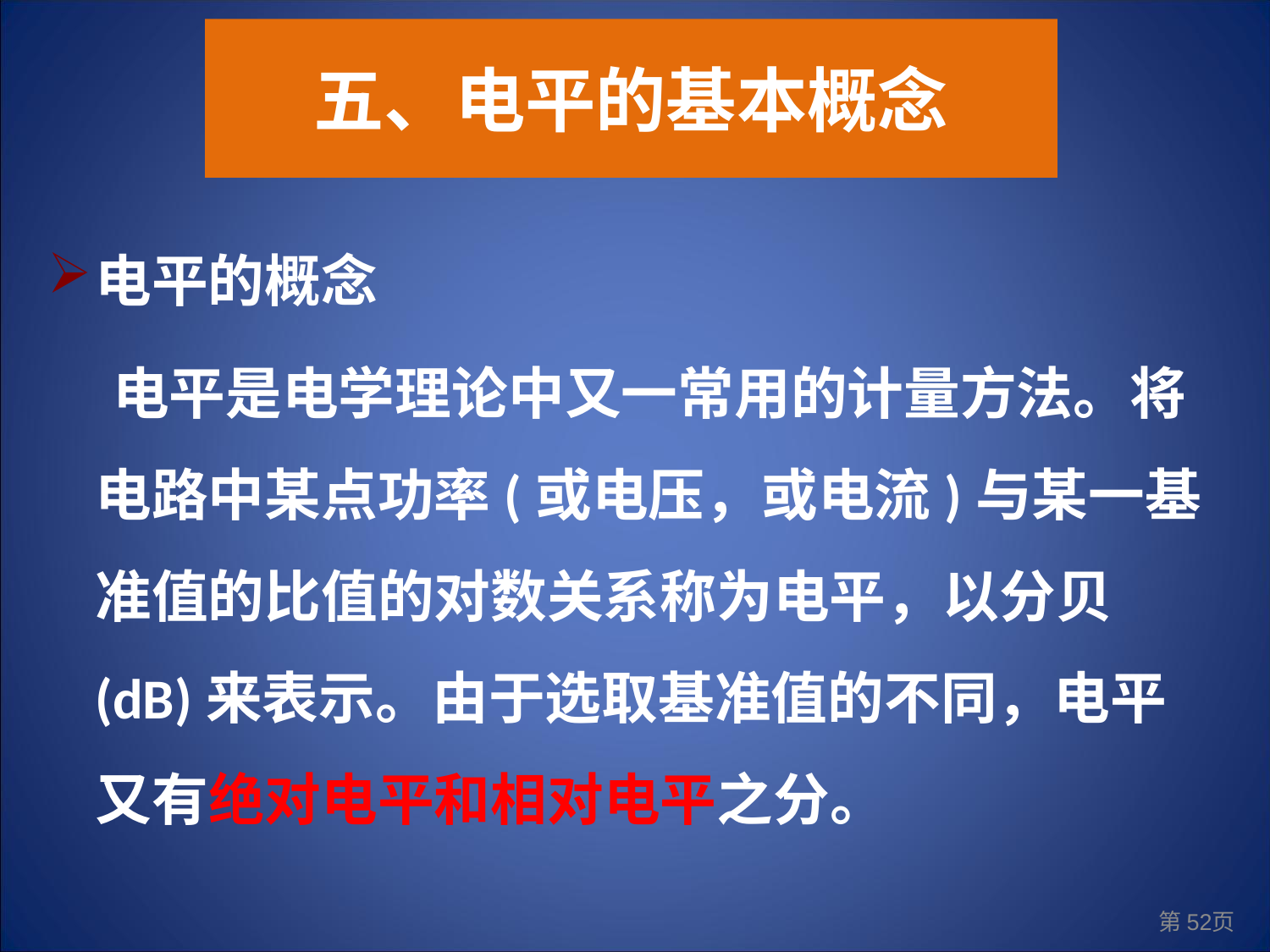

五、电平的基本概念
电平的概念
    电平是电学理论中又一常用的计量方法。将电路中某点功率(或电压，或电流)与某一基准值的比值的对数关系称为电平，以分贝(dB)来表示。由于选取基准值的不同，电平又有绝对电平和相对电平之分。